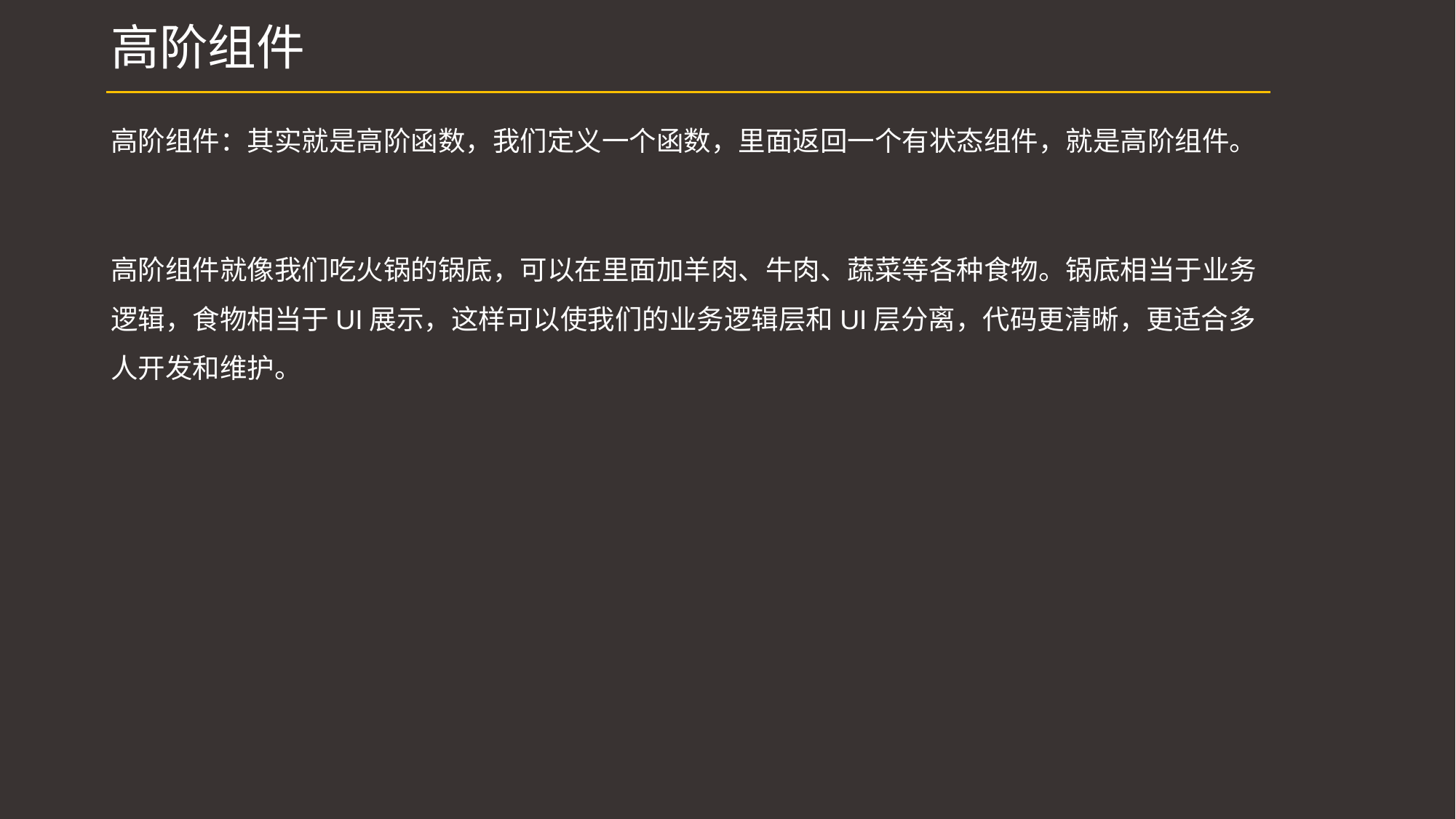

# 高阶组件
高阶组件：其实就是高阶函数，我们定义一个函数，里面返回一个有状态组件，就是高阶组件。

高阶组件就像我们吃火锅的锅底，可以在里面加羊肉、牛肉、蔬菜等各种食物。锅底相当于业务逻辑，食物相当于UI展示，这样可以使我们的业务逻辑层和UI层分离，代码更清晰，更适合多人开发和维护。